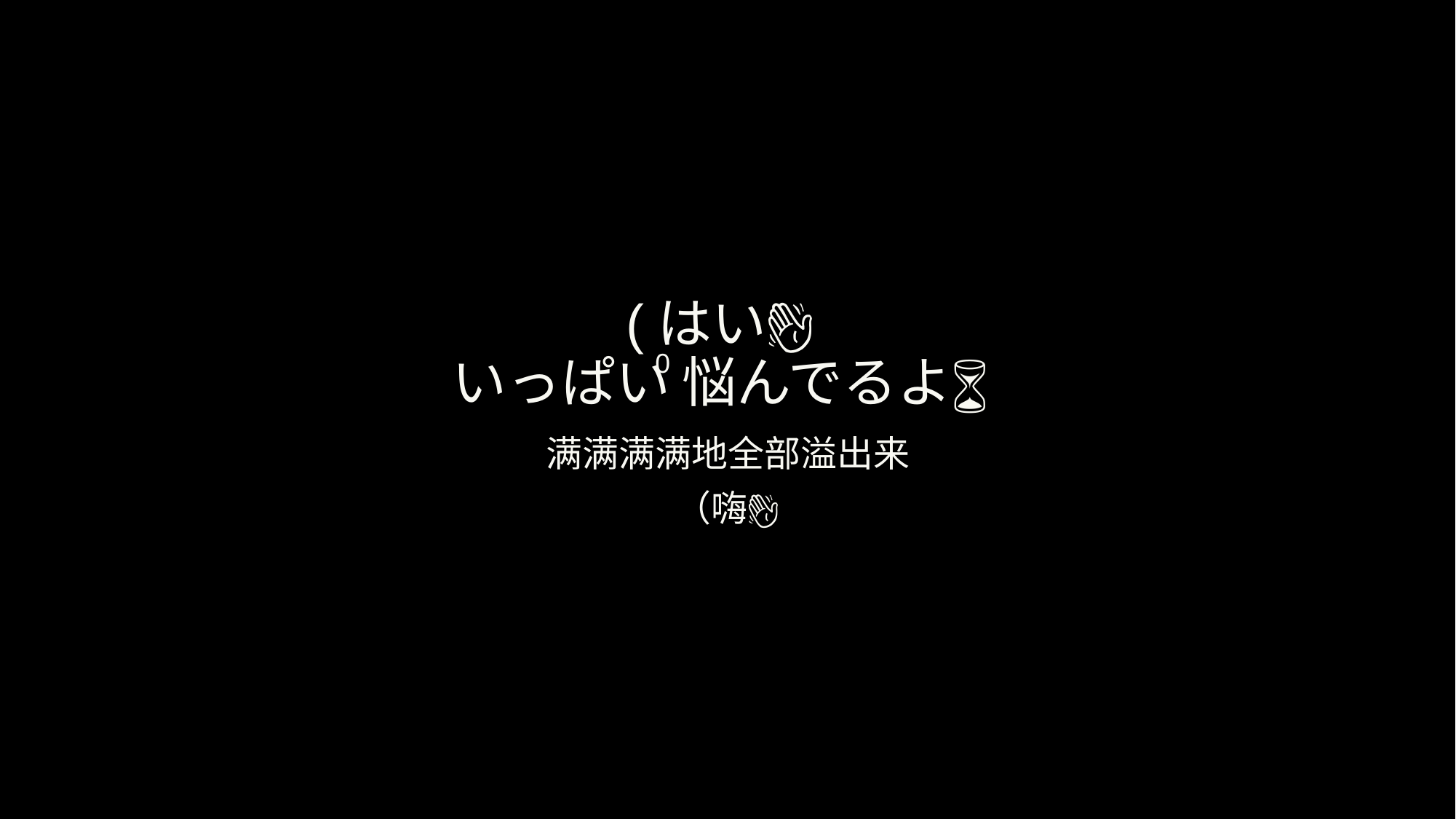

# (はい👋 いっぱい 悩んでるよ⌛
0
满满满满地全部溢出来
（嗨👋